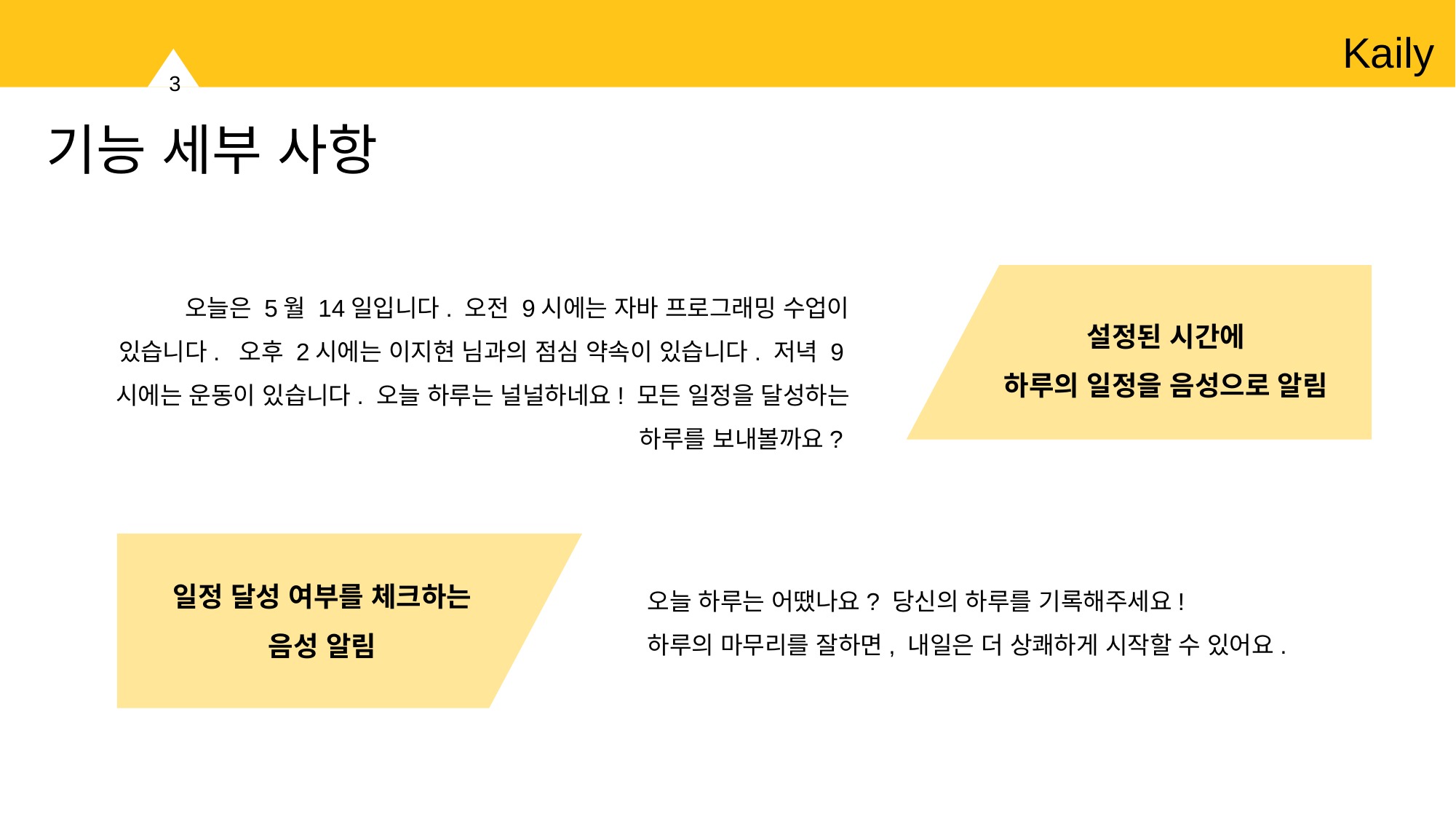

Kaily
3
기능 세부 사항
설정된 시간에
하루의 일정을 음성으로 알림
오늘은 5월 14일입니다. 오전 9시에는 자바 프로그래밍 수업이 있습니다.  오후 2시에는 이지현 님과의 점심 약속이 있습니다. 저녁 9시에는 운동이 있습니다. 오늘 하루는 널널하네요! 모든 일정을 달성하는 하루를 보내볼까요?
일정 달성 여부를 체크하는
음성 알림
오늘 하루는 어땠나요? 당신의 하루를 기록해주세요!
하루의 마무리를 잘하면, 내일은 더 상쾌하게 시작할 수 있어요.

일정 달성 트래커 (일 / 월)
하루 기분 체크, 메세지 읽어준다.
Ex) 오늘은 행복한 하루를 보내셨군요! 내일 하루도 행복한 일들로 가득할 거에요! 좋은 꿈 꾸세요.
네이버 Open API 인 CLOVA Voice를 사용한다.